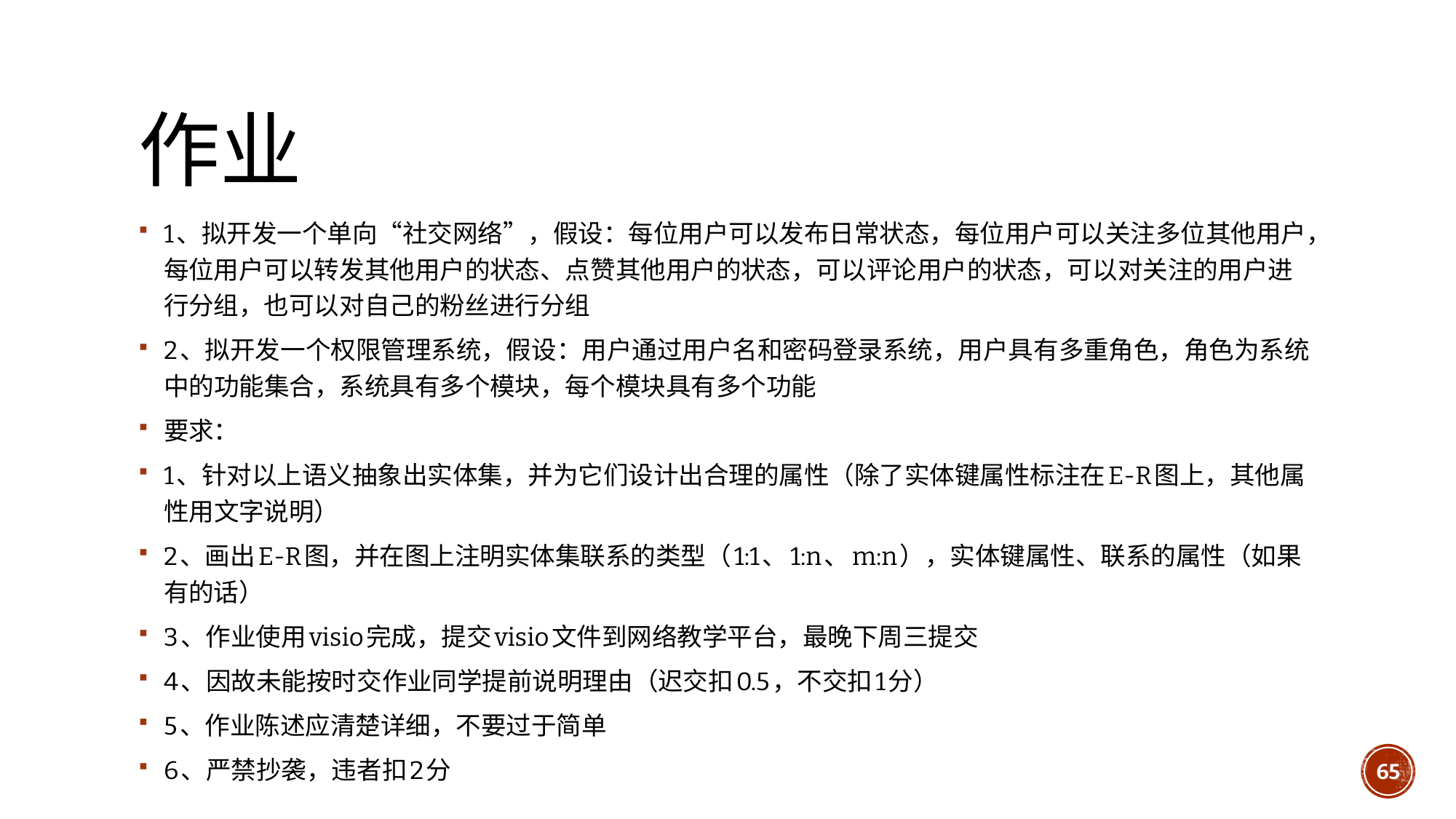

# 作业
1、拟开发一个单向“社交网络”，假设：每位用户可以发布日常状态，每位用户可以关注多位其他用户，每位用户可以转发其他用户的状态、点赞其他用户的状态，可以评论用户的状态，可以对关注的用户进行分组，也可以对自己的粉丝进行分组
2、拟开发一个权限管理系统，假设：用户通过用户名和密码登录系统，用户具有多重角色，角色为系统中的功能集合，系统具有多个模块，每个模块具有多个功能
要求：
1、针对以上语义抽象出实体集，并为它们设计出合理的属性（除了实体键属性标注在E-R图上，其他属性用文字说明）
2、画出E-R图，并在图上注明实体集联系的类型（1:1、1:n、m:n），实体键属性、联系的属性（如果有的话）
3、作业使用visio完成，提交visio文件到网络教学平台，最晚下周三提交
4、因故未能按时交作业同学提前说明理由（迟交扣0.5，不交扣1分）
5、作业陈述应清楚详细，不要过于简单
6、严禁抄袭，违者扣2分

65